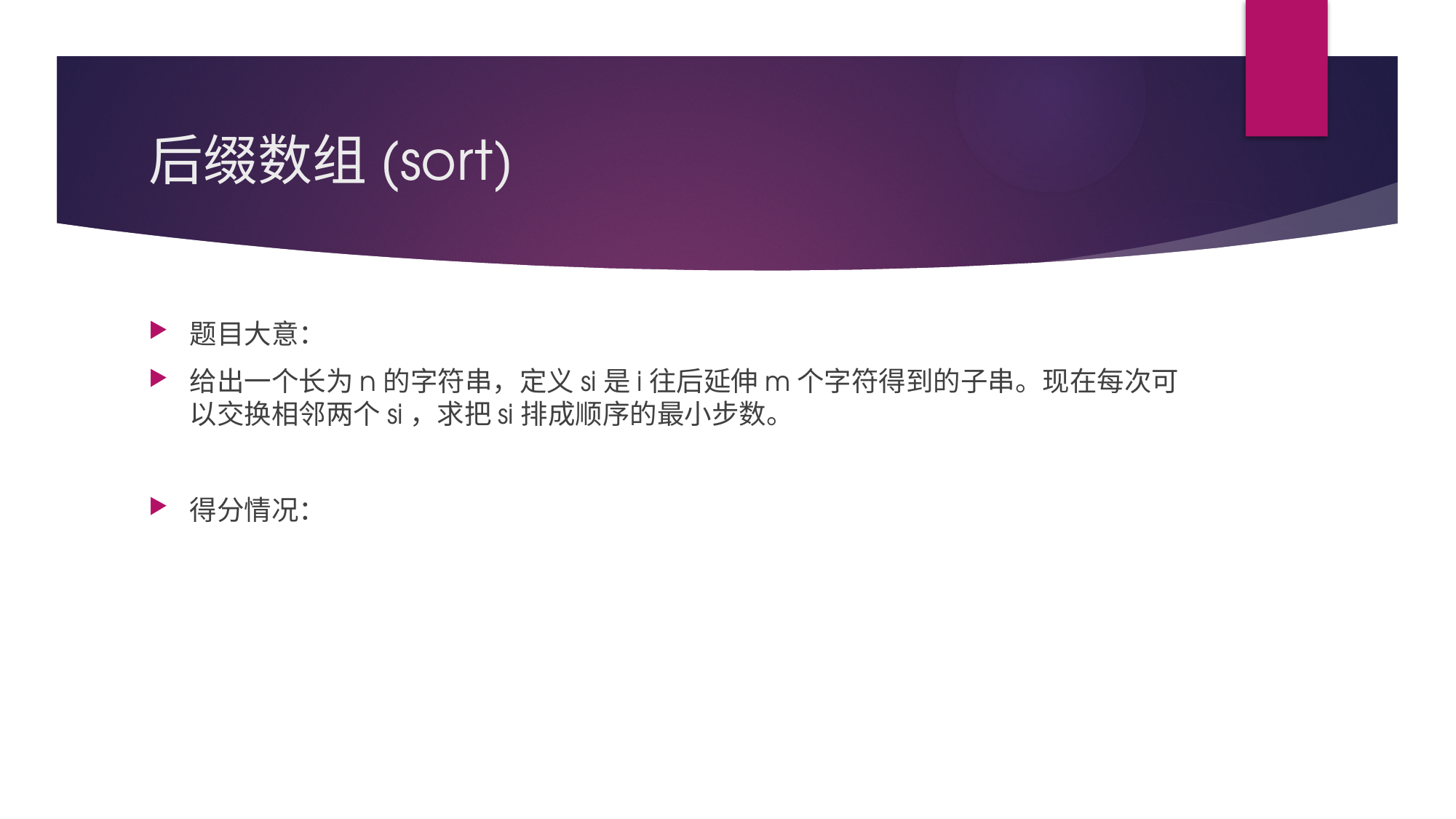

# 后缀数组(sort)
题目大意：
给出一个长为n的字符串，定义si是i往后延伸m个字符得到的子串。现在每次可以交换相邻两个si，求把si排成顺序的最小步数。

得分情况：